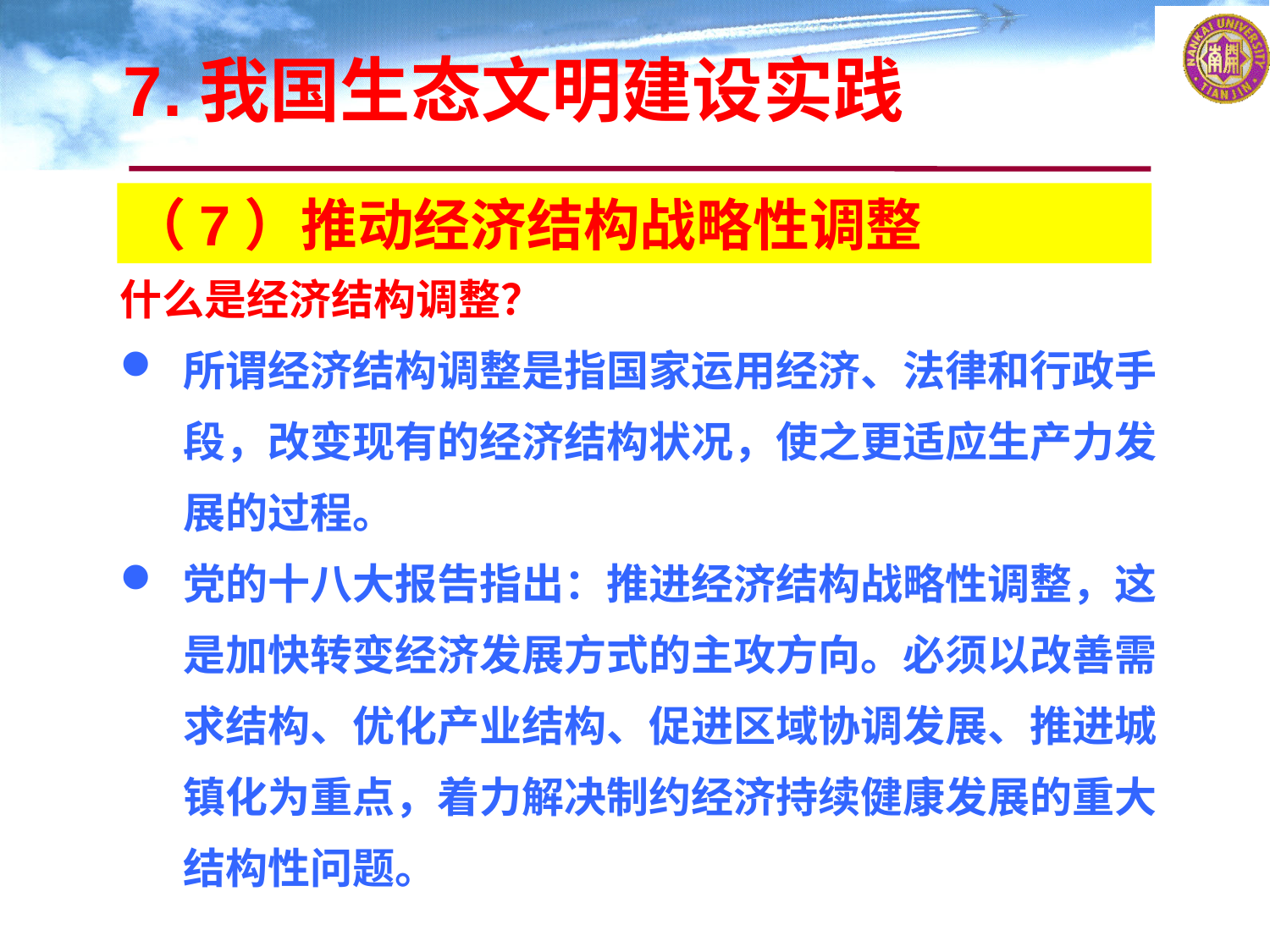

7.我国生态文明建设实践

（7）推动经济结构战略性调整
什么是经济结构调整？
所谓经济结构调整是指国家运用经济、法律和行政手段，改变现有的经济结构状况，使之更适应生产力发展的过程。
党的十八大报告指出：推进经济结构战略性调整，这是加快转变经济发展方式的主攻方向。必须以改善需求结构、优化产业结构、促进区域协调发展、推进城镇化为重点，着力解决制约经济持续健康发展的重大结构性问题。